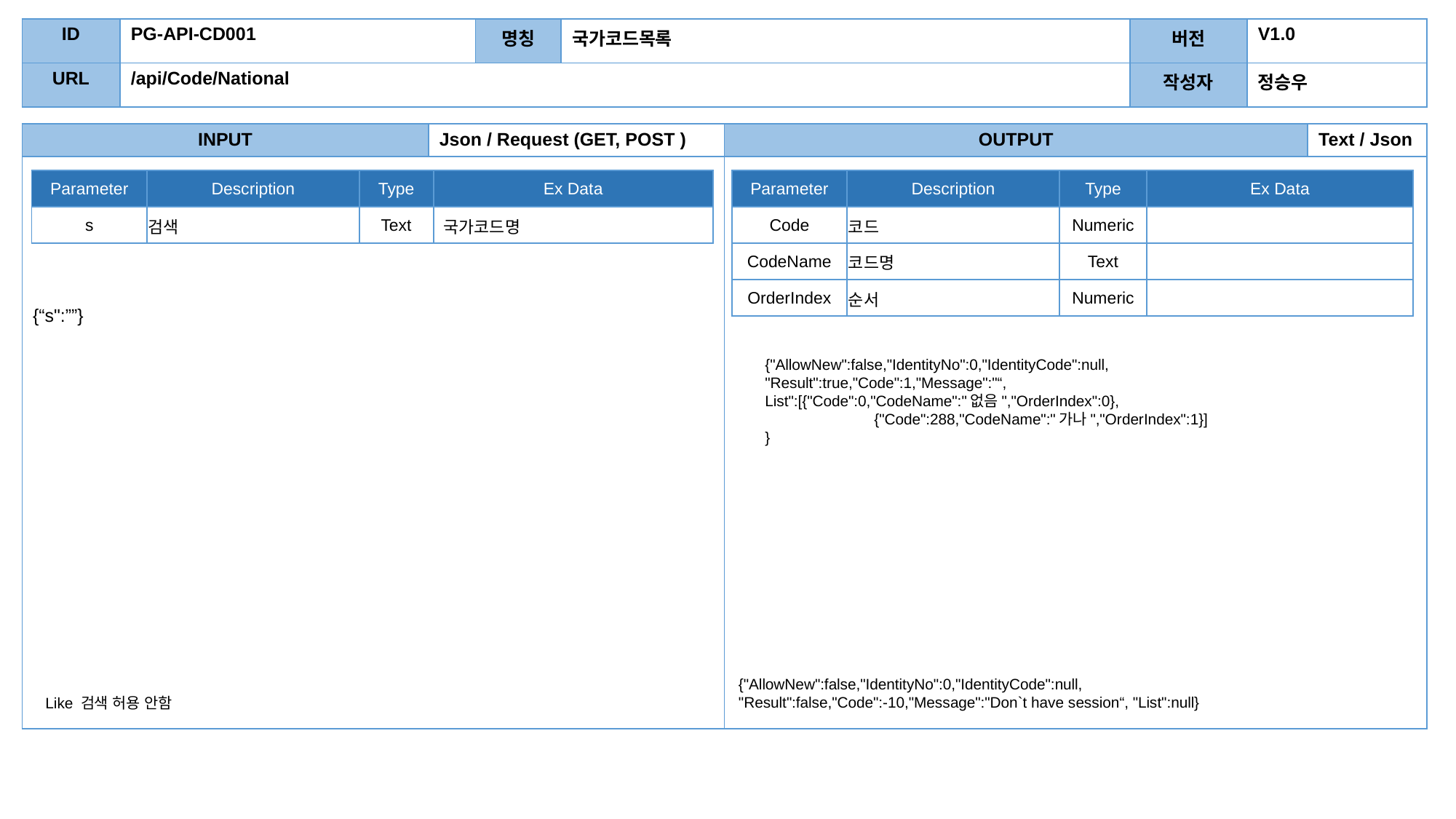

| ID | PG-API-CD001 | 명칭 | 국가코드목록 | 버전 | V1.0 |
| --- | --- | --- | --- | --- | --- |
| URL | /api/Code/National |  |  | 작성자 | 정승우 |
| INPUT | Json / Request (GET, POST ) | OUTPUT | Text / Json |
| --- | --- | --- | --- |
|  |  |  |  |
| Parameter | Description | Type | Ex Data |
| --- | --- | --- | --- |
| s | 검색 | Text | 국가코드명 |
| Parameter | Description | Type | Ex Data |
| --- | --- | --- | --- |
| Code | 코드 | Numeric |  |
| CodeName | 코드명 | Text |  |
| OrderIndex | 순서 | Numeric |  |
{“s":””}
{"AllowNew":false,"IdentityNo":0,"IdentityCode":null,
"Result":true,"Code":1,"Message":"“,
List":[{"Code":0,"CodeName":"없음","OrderIndex":0},
	{"Code":288,"CodeName":"가나","OrderIndex":1}]
}
{"AllowNew":false,"IdentityNo":0,"IdentityCode":null,
"Result":false,"Code":-10,"Message":"Don`t have session“, "List":null}
Like 검색 허용 안함